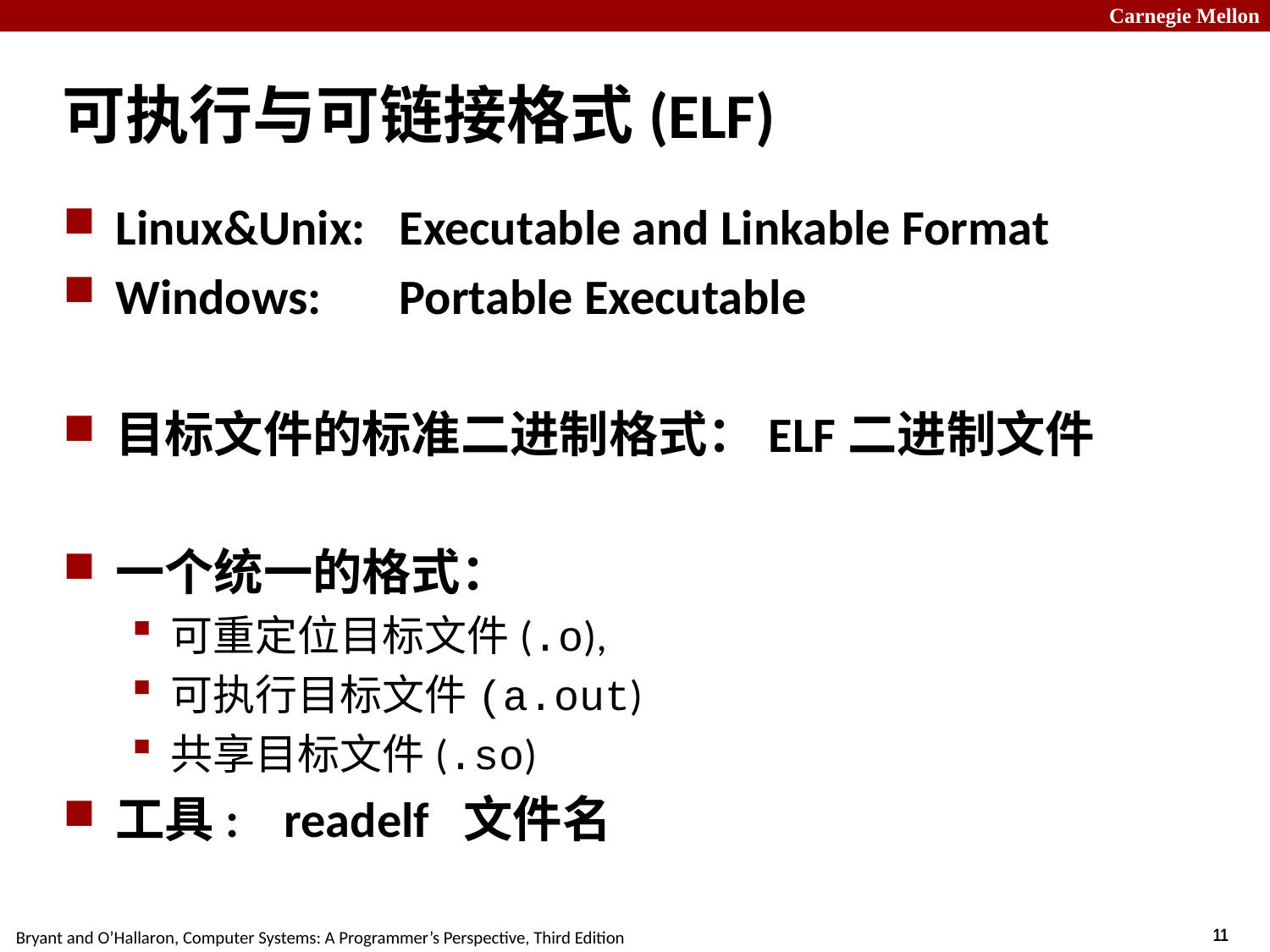

# 可执行与可链接格式(ELF)
Linux&Unix:   Executable and Linkable Format
Windows:       Portable Executable

目标文件的标准二进制格式：ELF二进制文件

一个统一的格式：
可重定位目标文件(.o),
可执行目标文件(a.out)
共享目标文件(.so)
工具:    readelf  文件名